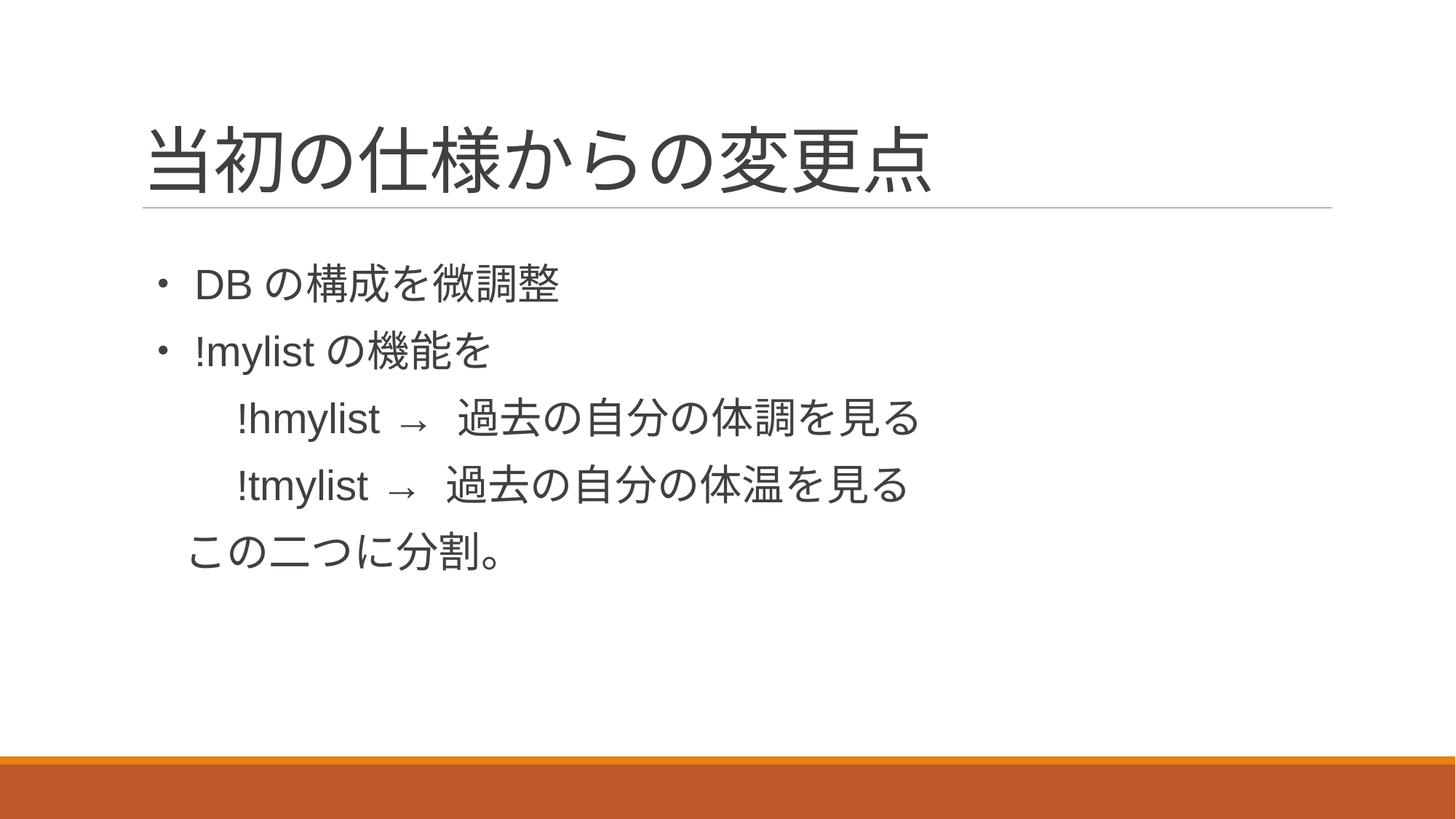

# 当初の仕様からの変更点
・DBの構成を微調整
・!mylistの機能を
　　!hmylist → 過去の自分の体調を見る
　　!tmylist → 過去の自分の体温を見る
　この二つに分割。